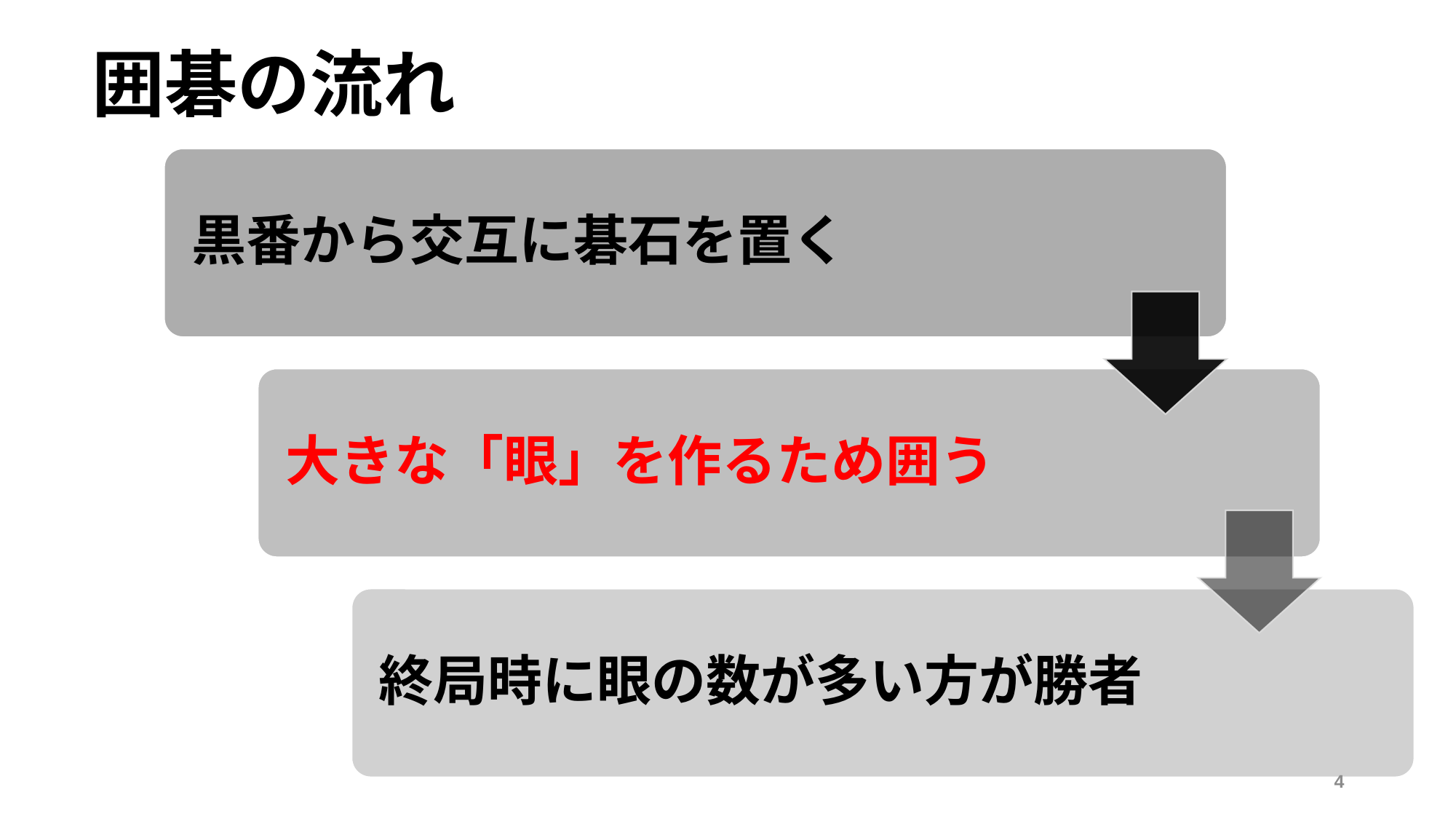

囲碁の流れ
黒番から交互に碁石を置く
大きな「眼」を作るため囲う
終局時に眼の数が多い方が勝者

4